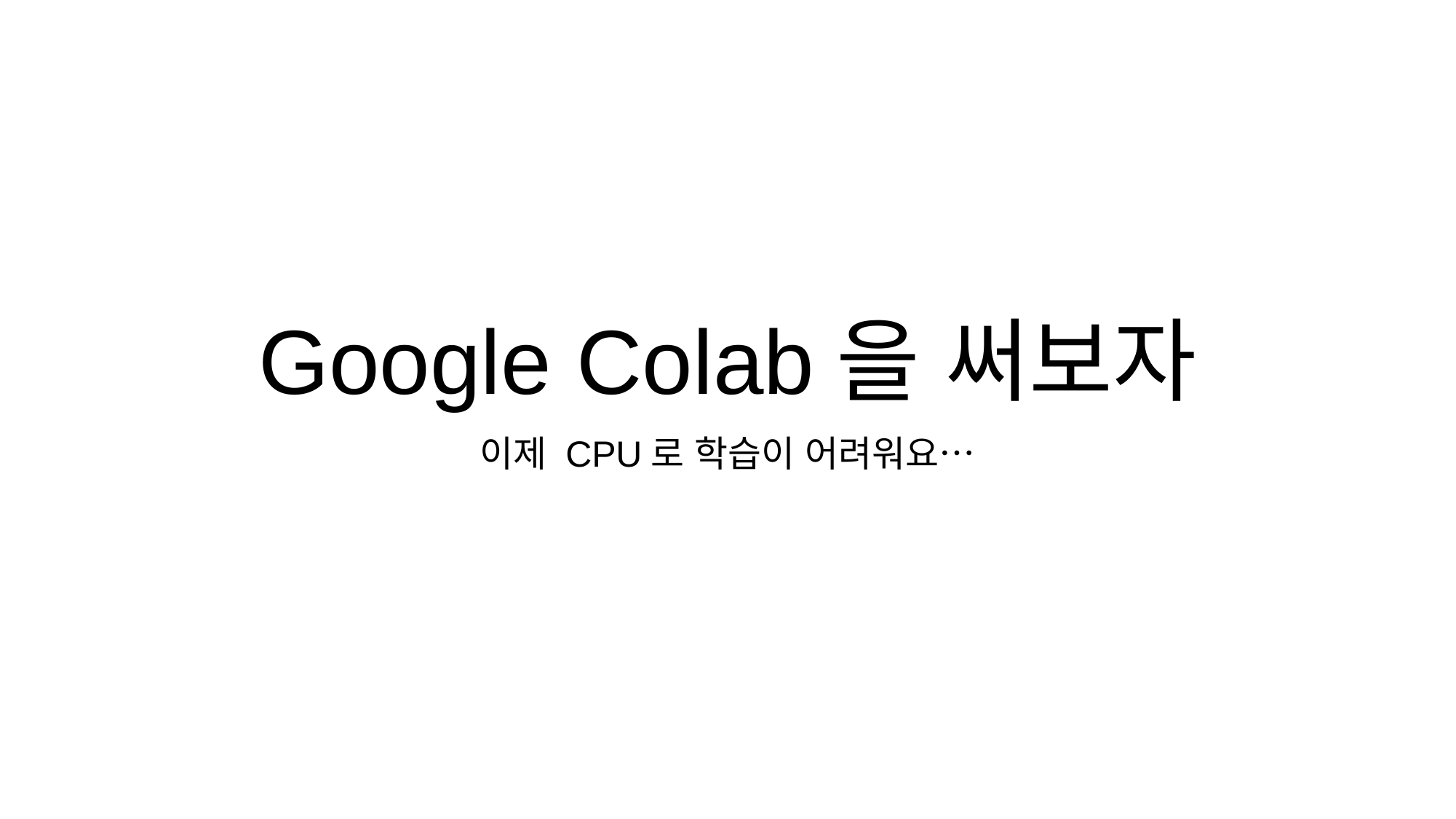

# Google Colab을 써보자
이제 CPU로 학습이 어려워요…